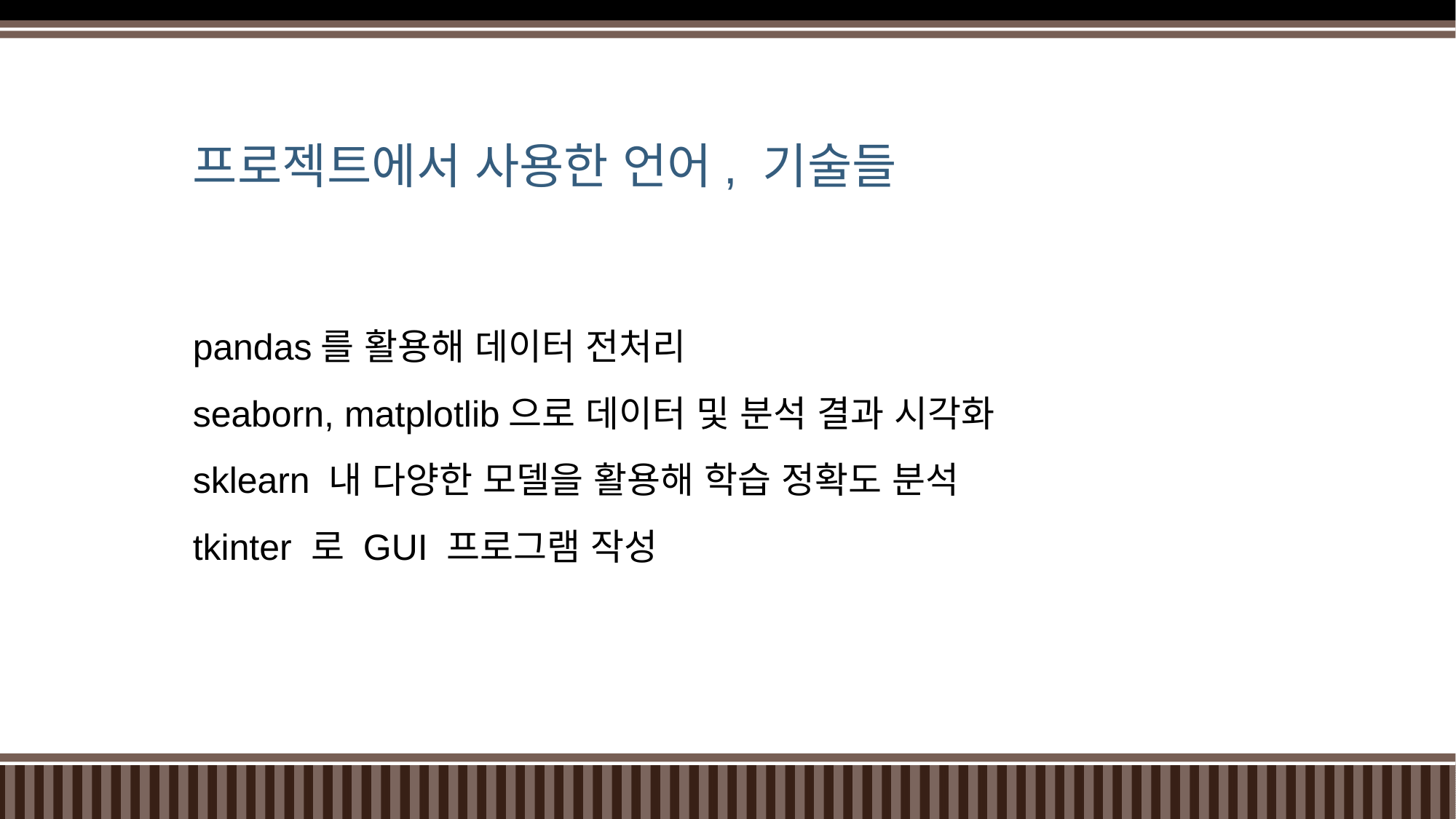

# 프로젝트에서 사용한 언어, 기술들
pandas를 활용해 데이터 전처리
seaborn, matplotlib으로 데이터 및 분석 결과 시각화
sklearn 내 다양한 모델을 활용해 학습 정확도 분석
tkinter 로 GUI 프로그램 작성